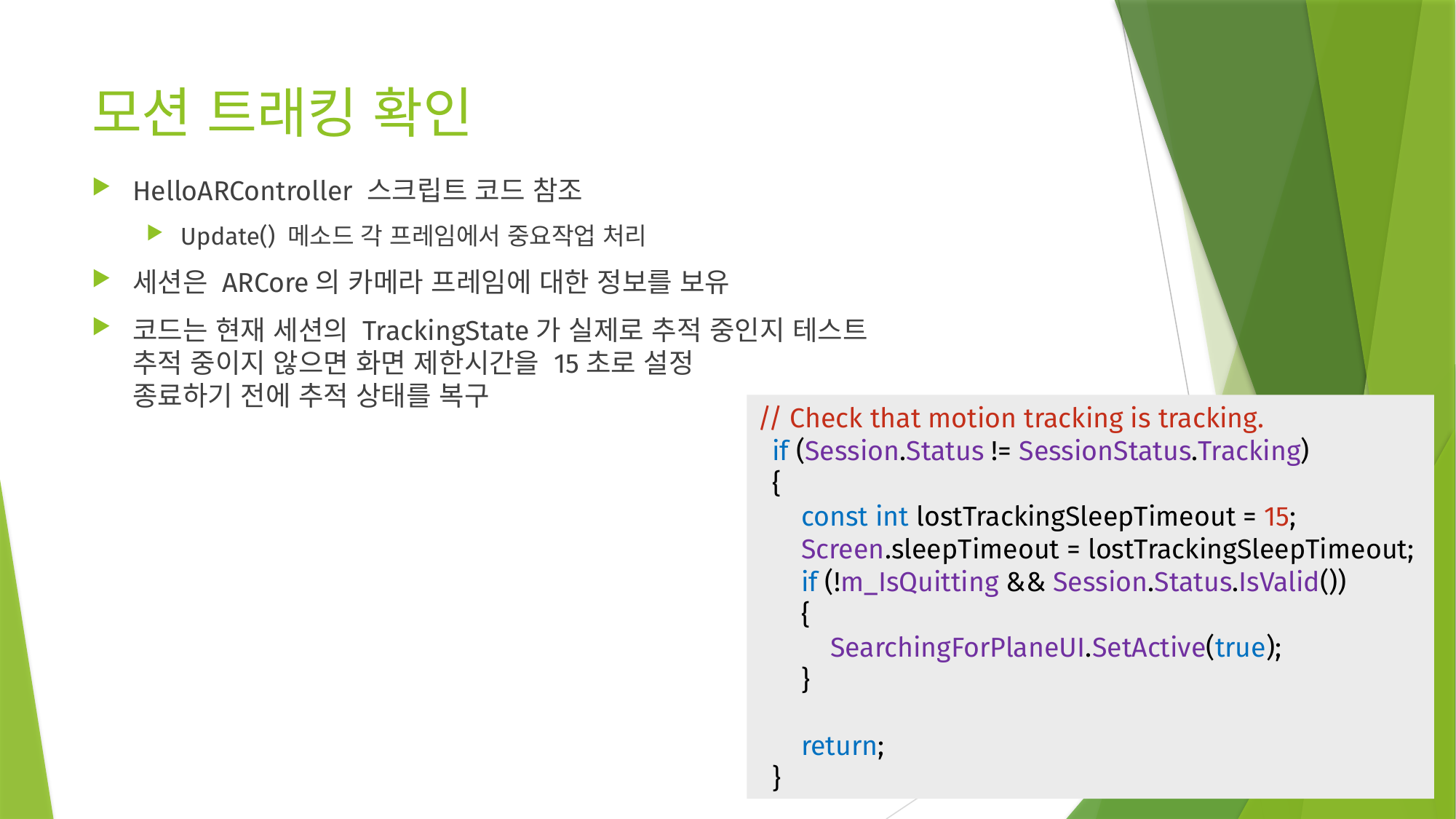

# 모션 트래킹 확인
HelloARController 스크립트 코드 참조
Update() 메소드 각 프레임에서 중요작업 처리
세션은 ARCore의 카메라 프레임에 대한 정보를 보유
코드는 현재 세션의 TrackingState가 실제로 추적 중인지 테스트
추적 중이지 않으면 화면 제한시간을 15초로 설정
종료하기 전에 추적 상태를 복구

// Check that motion tracking is tracking.
  if (Session.Status != SessionStatus.Tracking)
  {
      const int lostTrackingSleepTimeout = 15;
      Screen.sleepTimeout = lostTrackingSleepTimeout;
      if (!m_IsQuitting && Session.Status.IsValid())
      {
          SearchingForPlaneUI.SetActive(true);
      }
      return;
  }